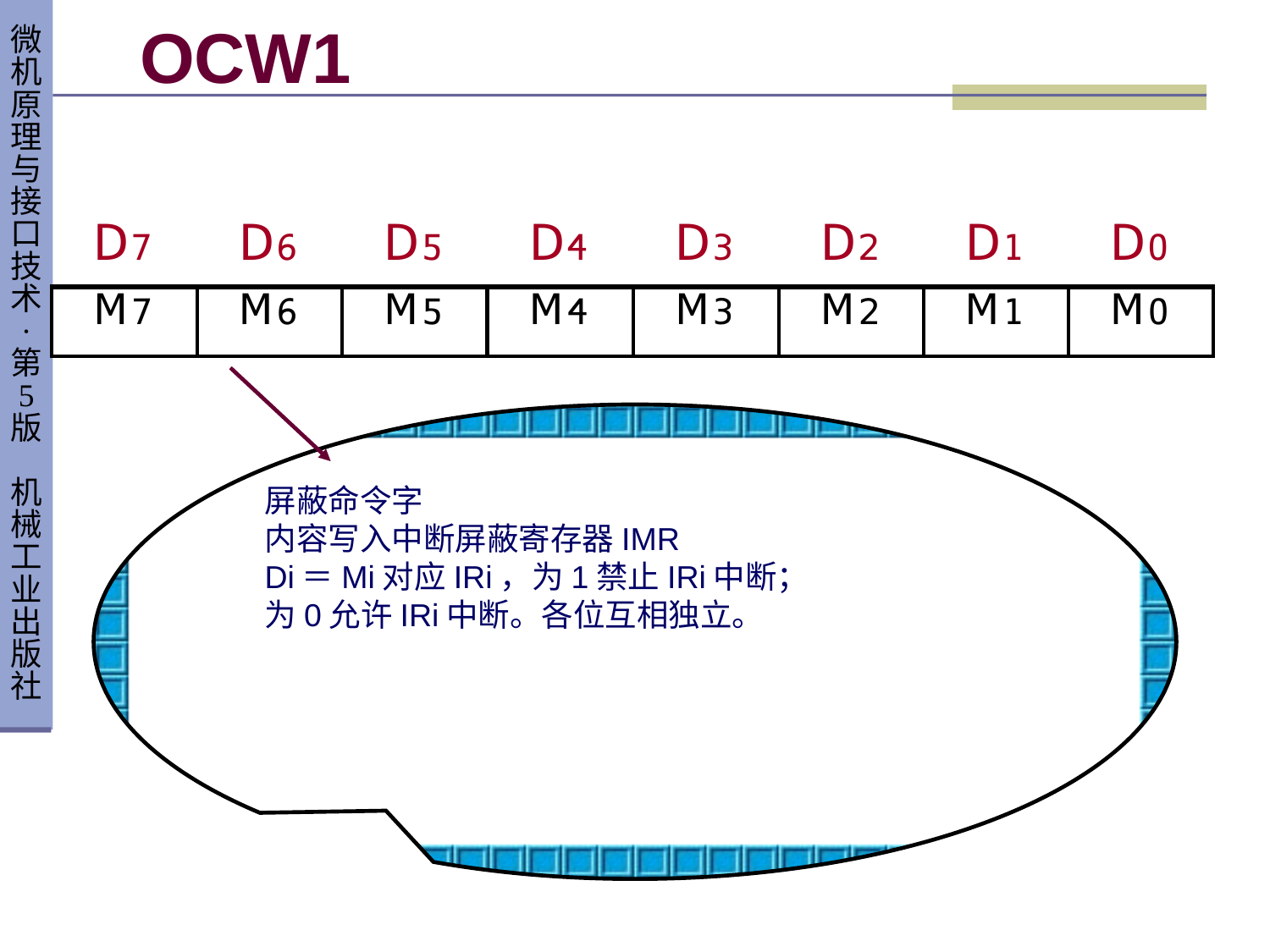

# OCW1
| D7 | D6 | D5 | D4 | D3 | D2 | D1 | D0 |
| --- | --- | --- | --- | --- | --- | --- | --- |
| M7 | M6 | M5 | M4 | M3 | M2 | M1 | M0 |
| --- | --- | --- | --- | --- | --- | --- | --- |

屏蔽命令字
内容写入中断屏蔽寄存器IMR
Di＝Mi对应IRi，为1禁止IRi中断；
为0允许IRi中断。各位互相独立。